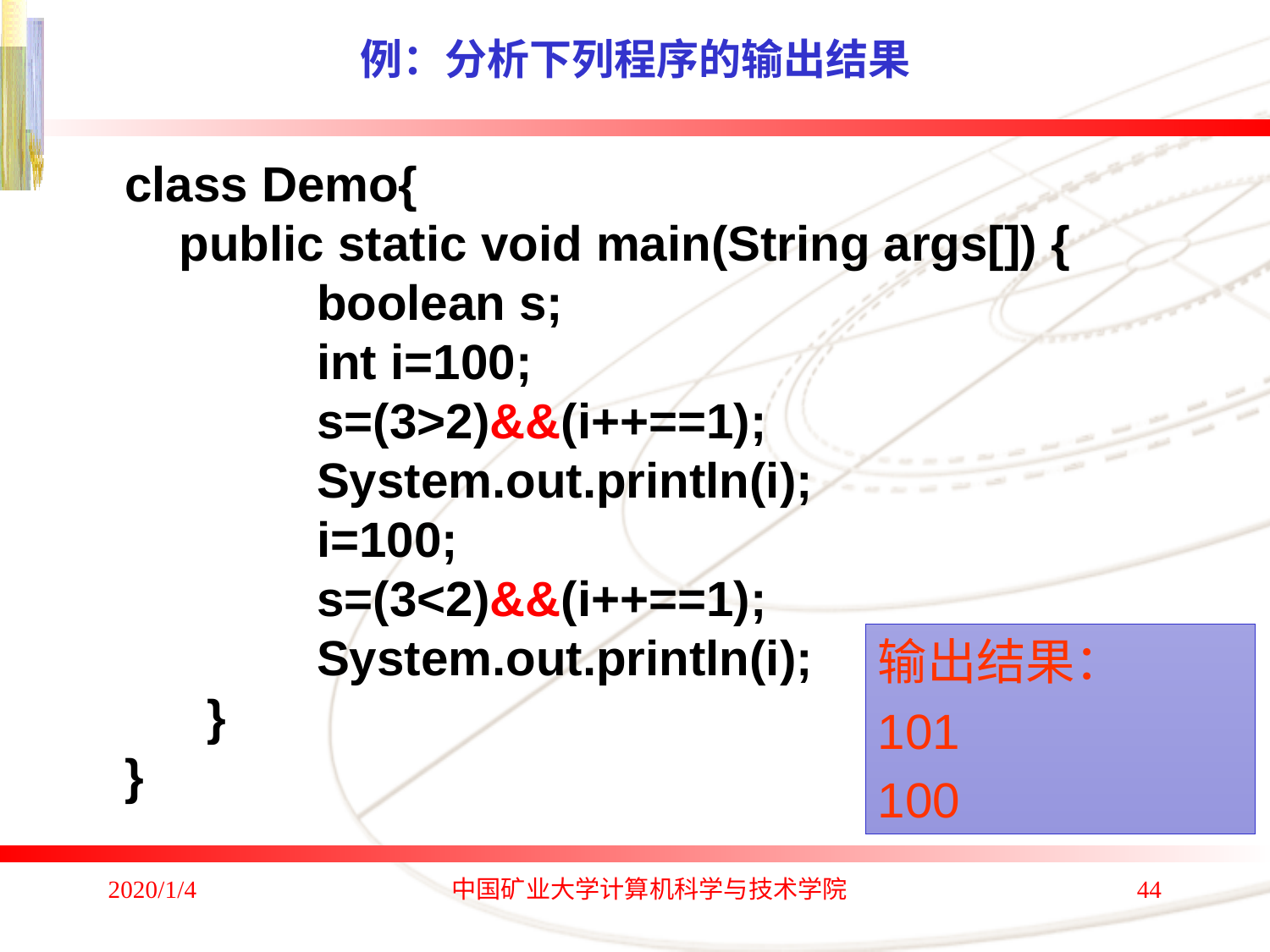

# 例：分析下列程序的输出结果

class Demo{
    public static void main(String args[]) {
              boolean s;
              int i=100;
              s=(3>2)&&(i++==1);
              System.out.println(i);
              i=100;
              s=(3<2)&&(i++==1);
              System.out.println(i);
      }
}
输出结果：
101
100
2020/1/4
中国矿业大学计算机科学与技术学院
44